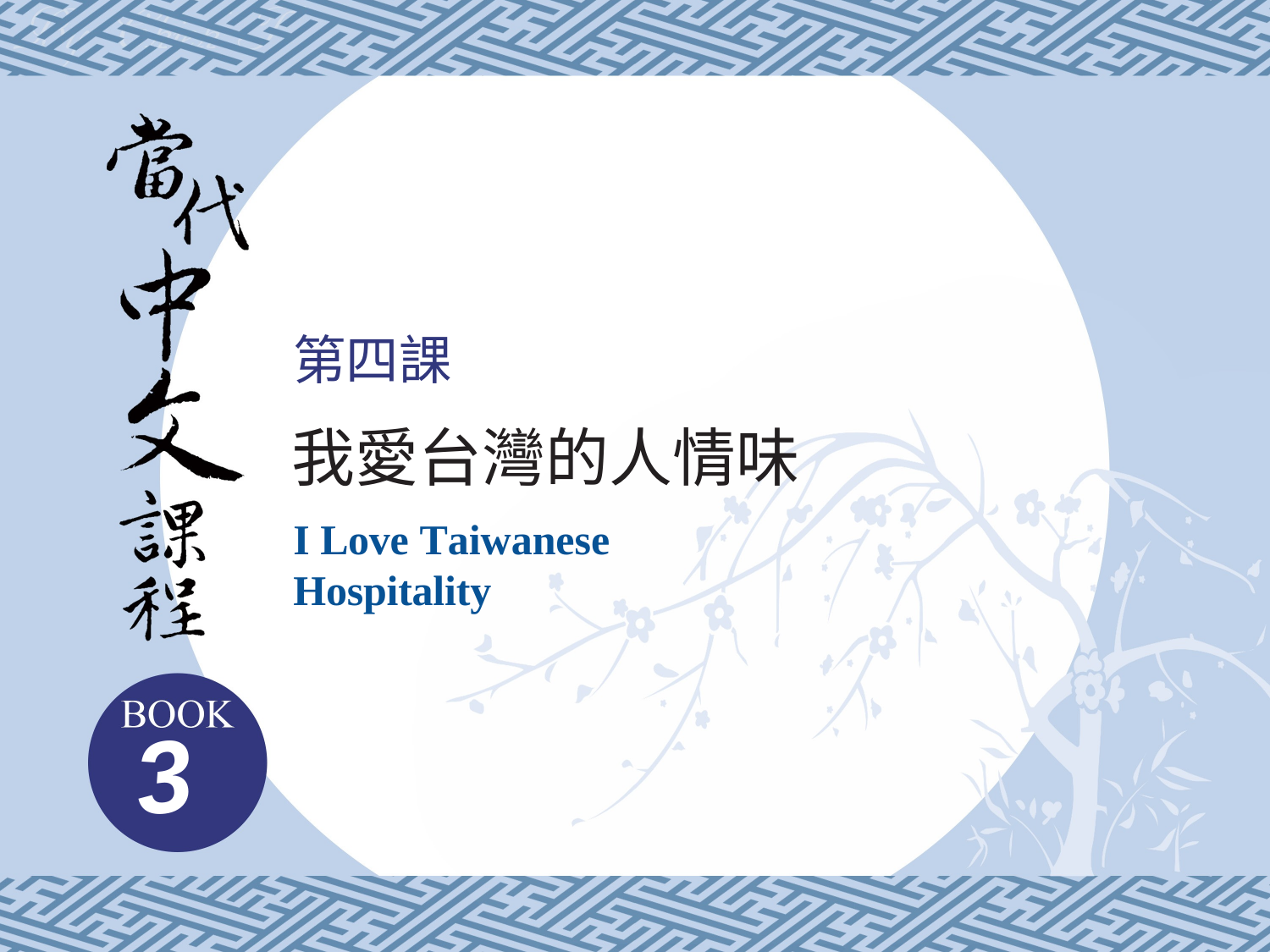

第四課
我愛台灣的人情味
I Love Taiwanese Hospitality
3